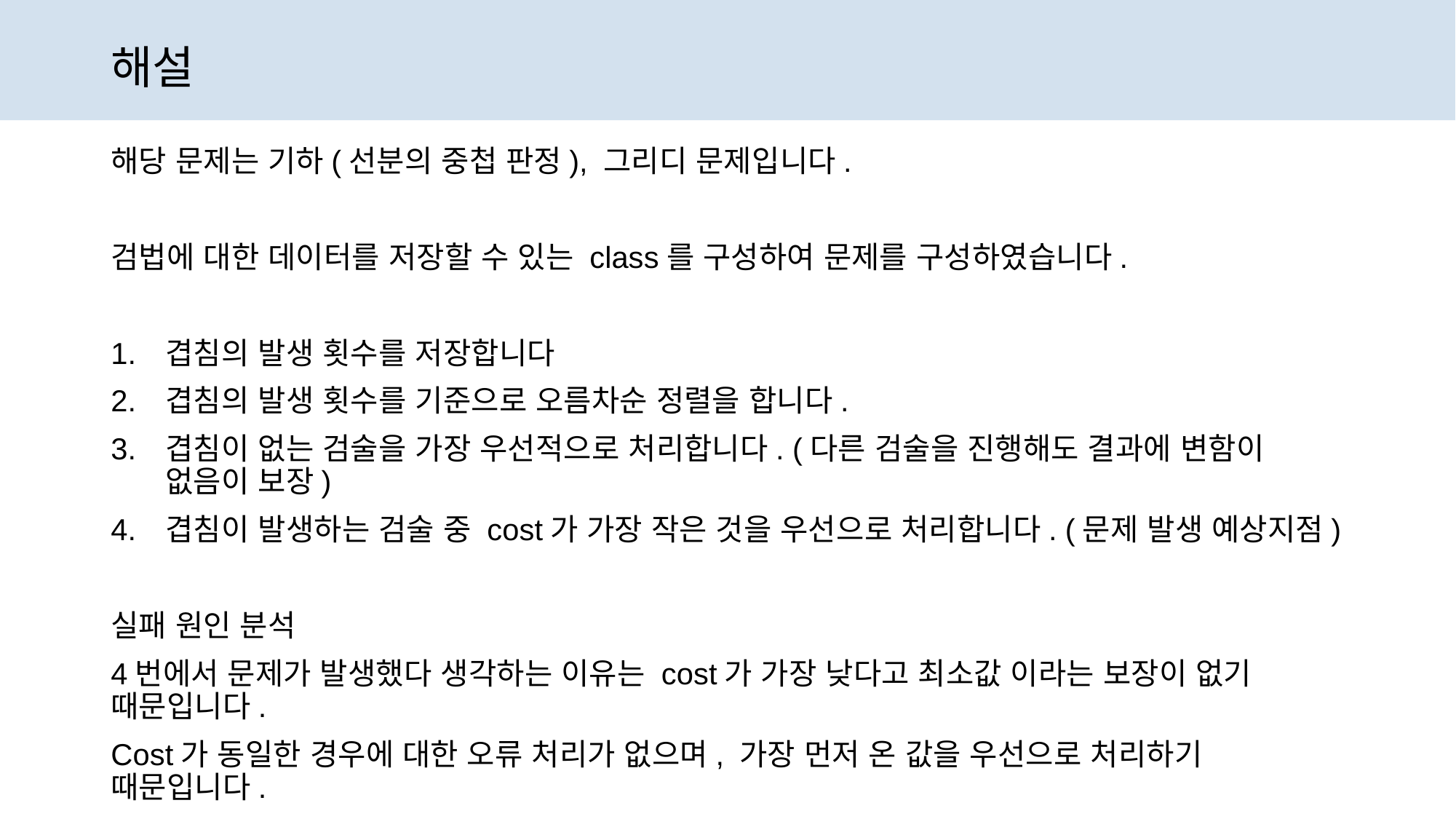

# 해설
해당 문제는 기하(선분의 중첩 판정), 그리디 문제입니다.

검법에 대한 데이터를 저장할 수 있는 class를 구성하여 문제를 구성하였습니다.

겹침의 발생 횟수를 저장합니다
겹침의 발생 횟수를 기준으로 오름차순 정렬을 합니다.
겹침이 없는 검술을 가장 우선적으로 처리합니다. (다른 검술을 진행해도 결과에 변함이 없음이 보장)
겹침이 발생하는 검술 중 cost가 가장 작은 것을 우선으로 처리합니다. (문제 발생 예상지점)

실패 원인 분석
4번에서 문제가 발생했다 생각하는 이유는 cost가 가장 낮다고 최소값 이라는 보장이 없기 때문입니다.
Cost가 동일한 경우에 대한 오류 처리가 없으며, 가장 먼저 온 값을 우선으로 처리하기 때문입니다.
또한 Cost가 동일한 경우에 가중치가 높은 것을 나중에 연산하는 것이 더 낮아질 가능성이 생길 것 같습니다.